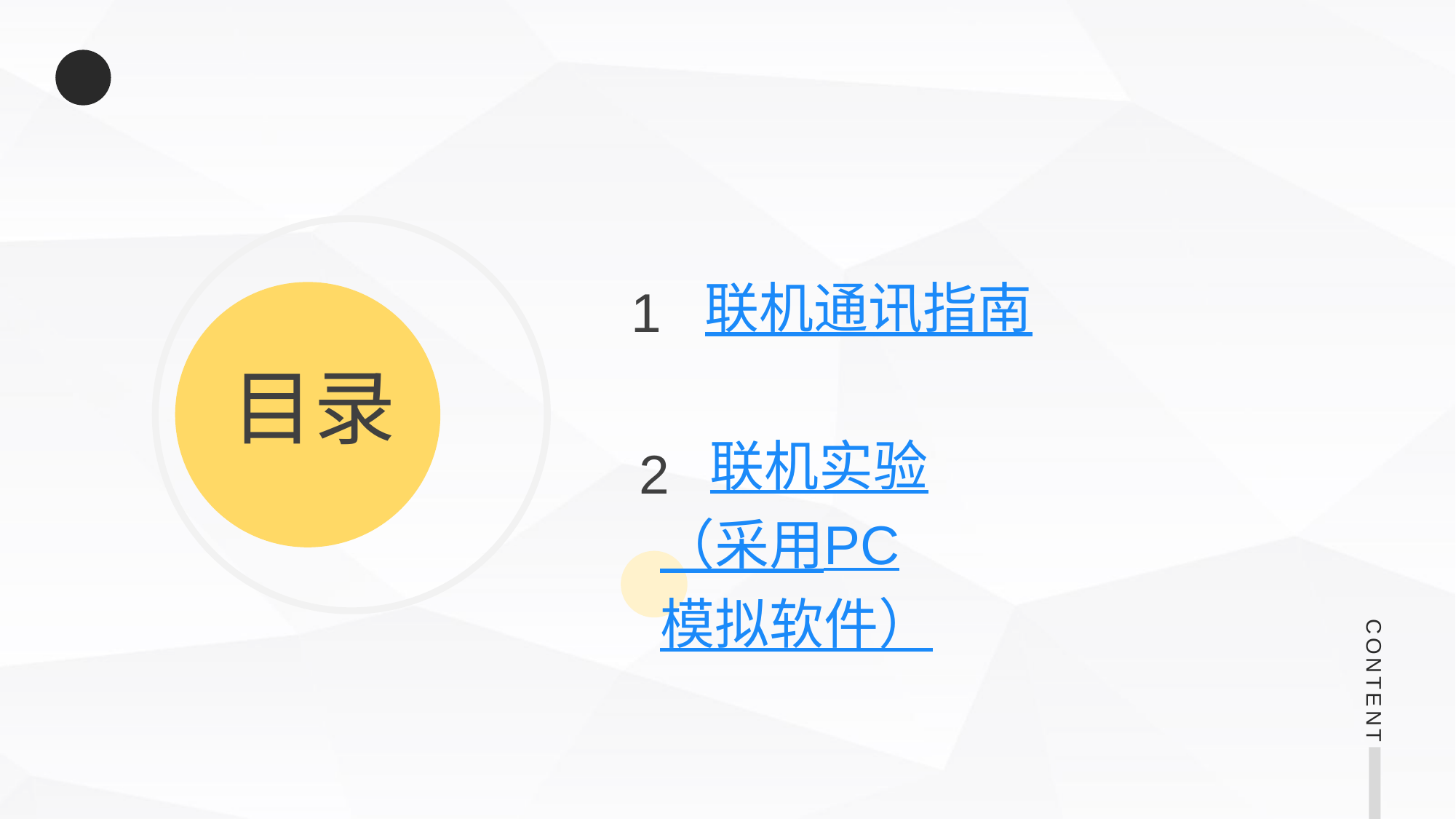

联机通讯指南
1

目录
   联机实验
（采用PC模拟软件）
2

CONTENT